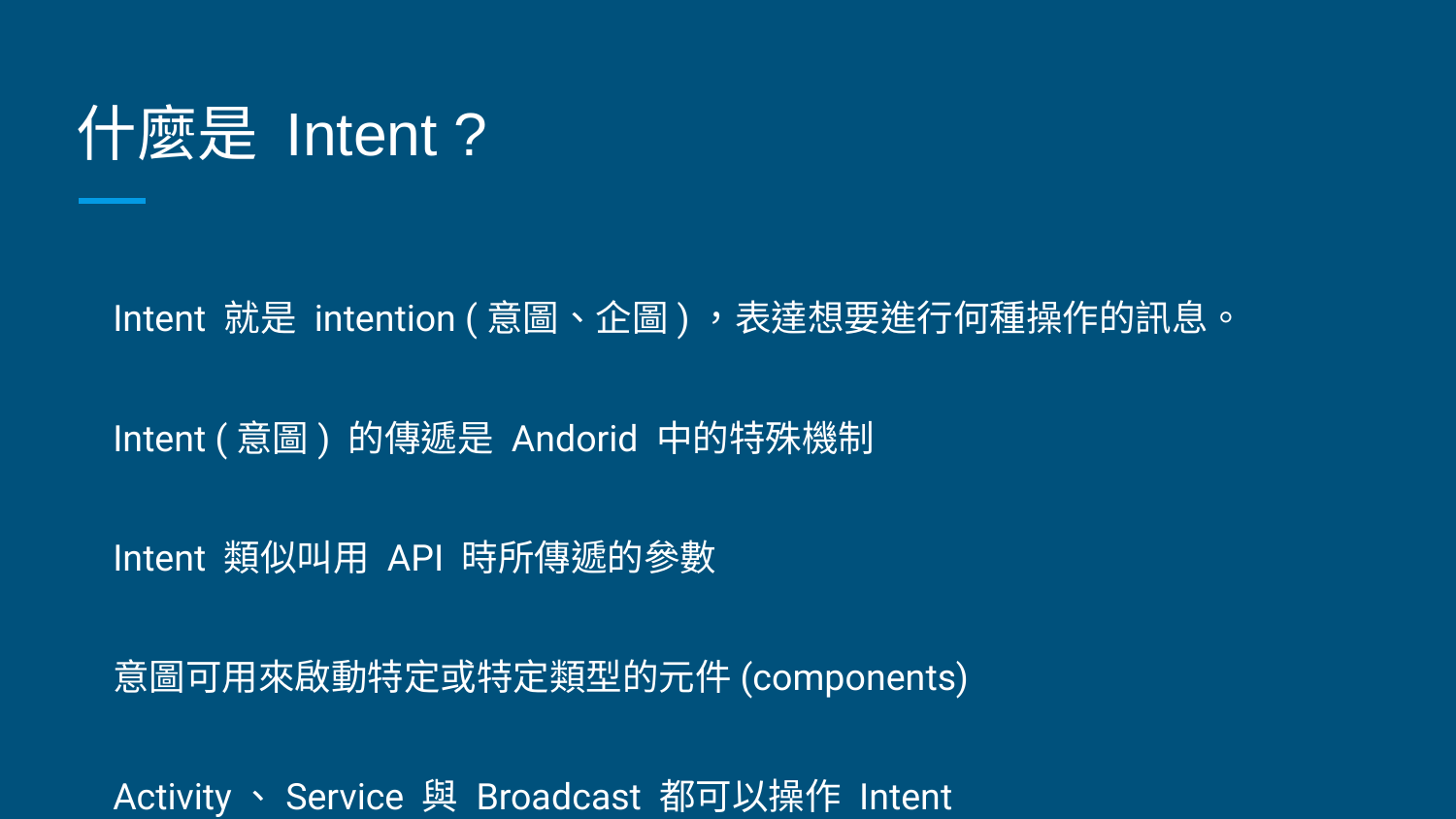

# 什麼是 Intent ?
Intent 就是 intention (意圖、企圖)，表達想要進行何種操作的訊息。
Intent (意圖) 的傳遞是 Andorid 中的特殊機制
Intent 類似叫用 API 時所傳遞的參數
意圖可用來啟動特定或特定類型的元件(components)
Activity、Service 與 Broadcast 都可以操作 Intent
可讓各元件進行互動並傳遞資料